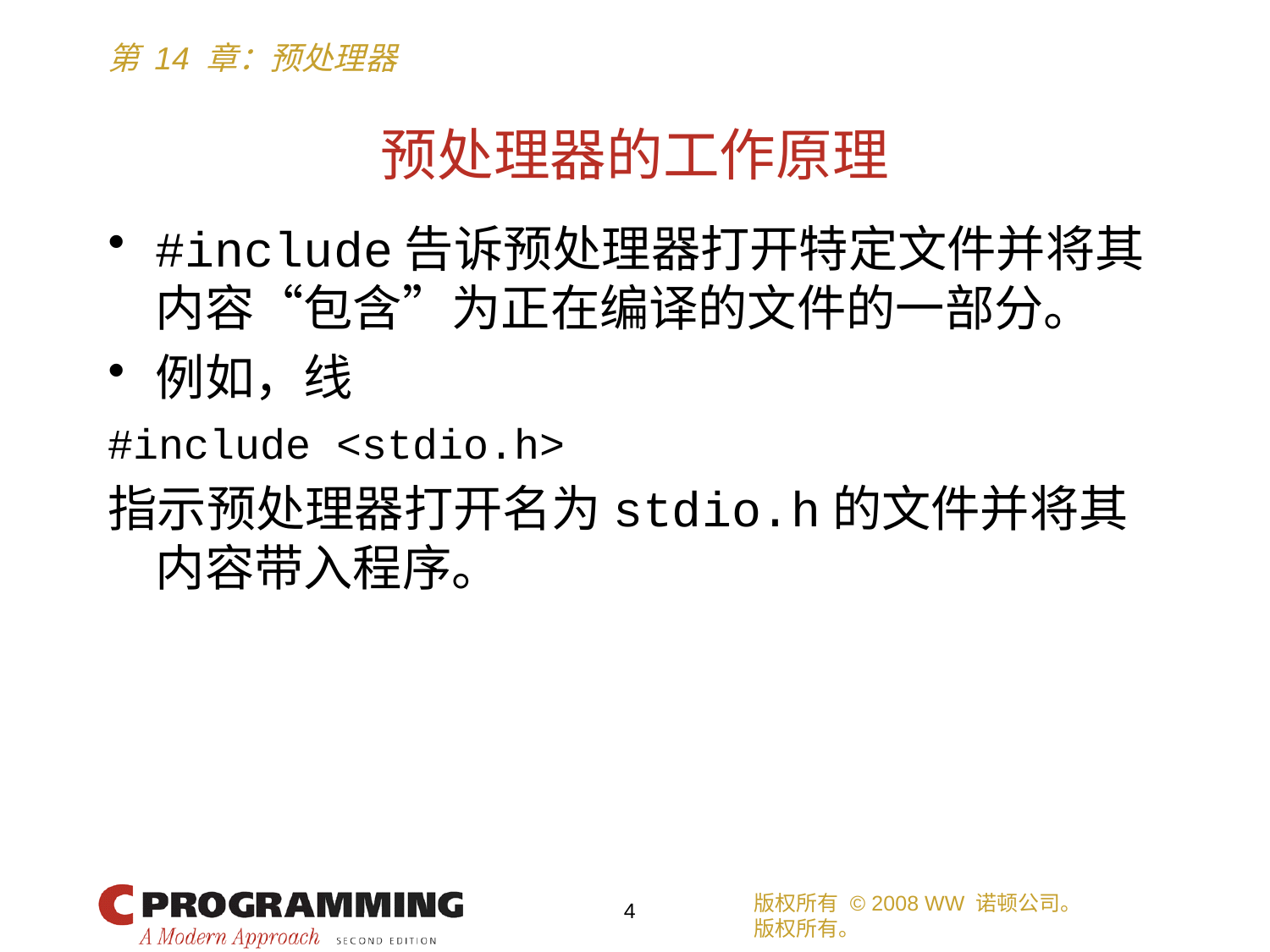

# 预处理器的工作原理
#include告诉预处理器打开特定文件并将其内容“包含”为正在编译的文件的一部分。
例如，线
#include <stdio.h>
指示预处理器打开名为stdio.h的文件并将其内容带入程序。
版权所有 © 2008 WW 诺顿公司。
版权所有。
4